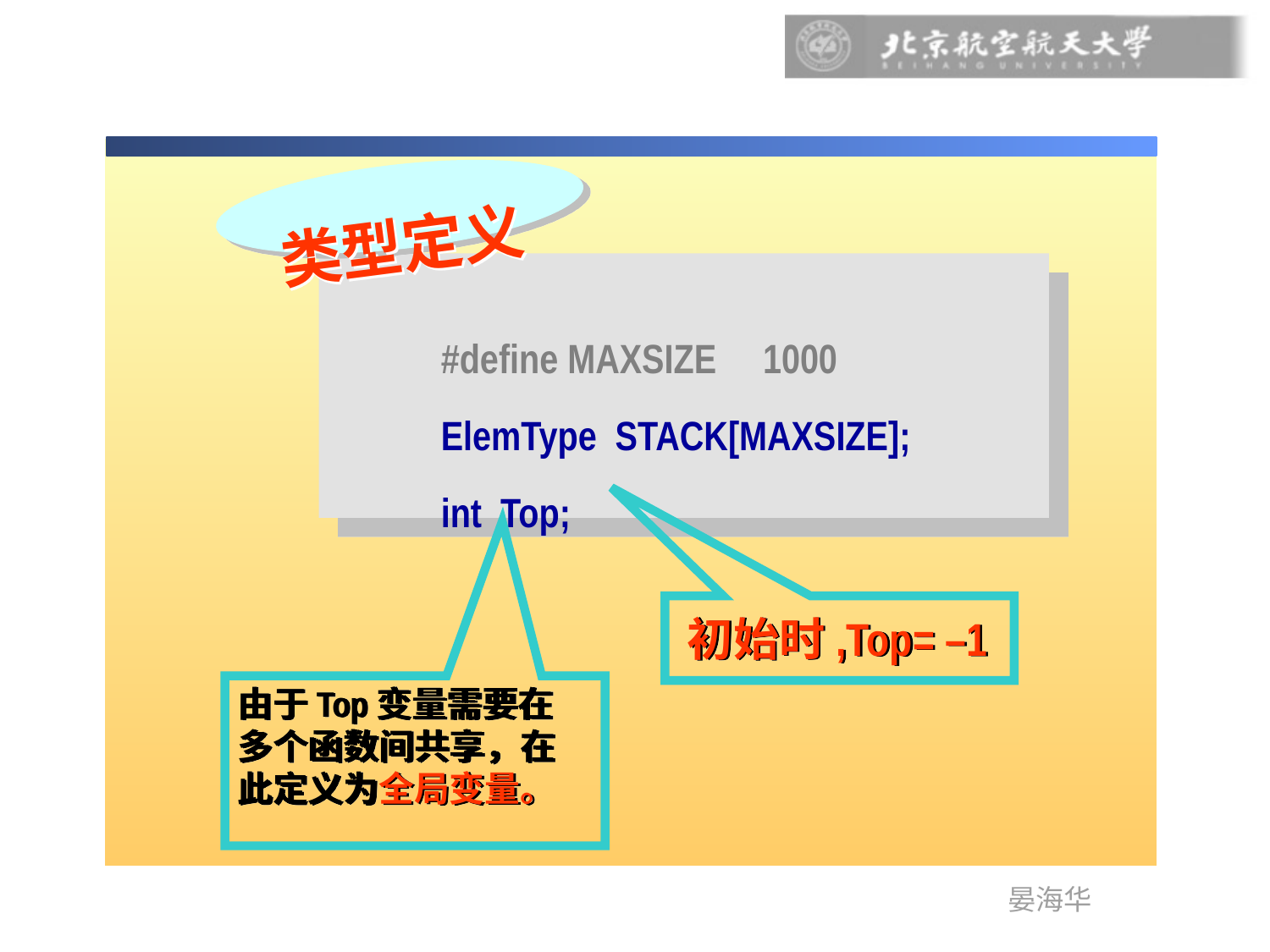

类型定义

#define MAXSIZE     1000
ElemType  STACK[MAXSIZE];
int  Top;

初始时,Top= –1

由于Top变量需要在多个函数间共享，在此定义为全局变量。